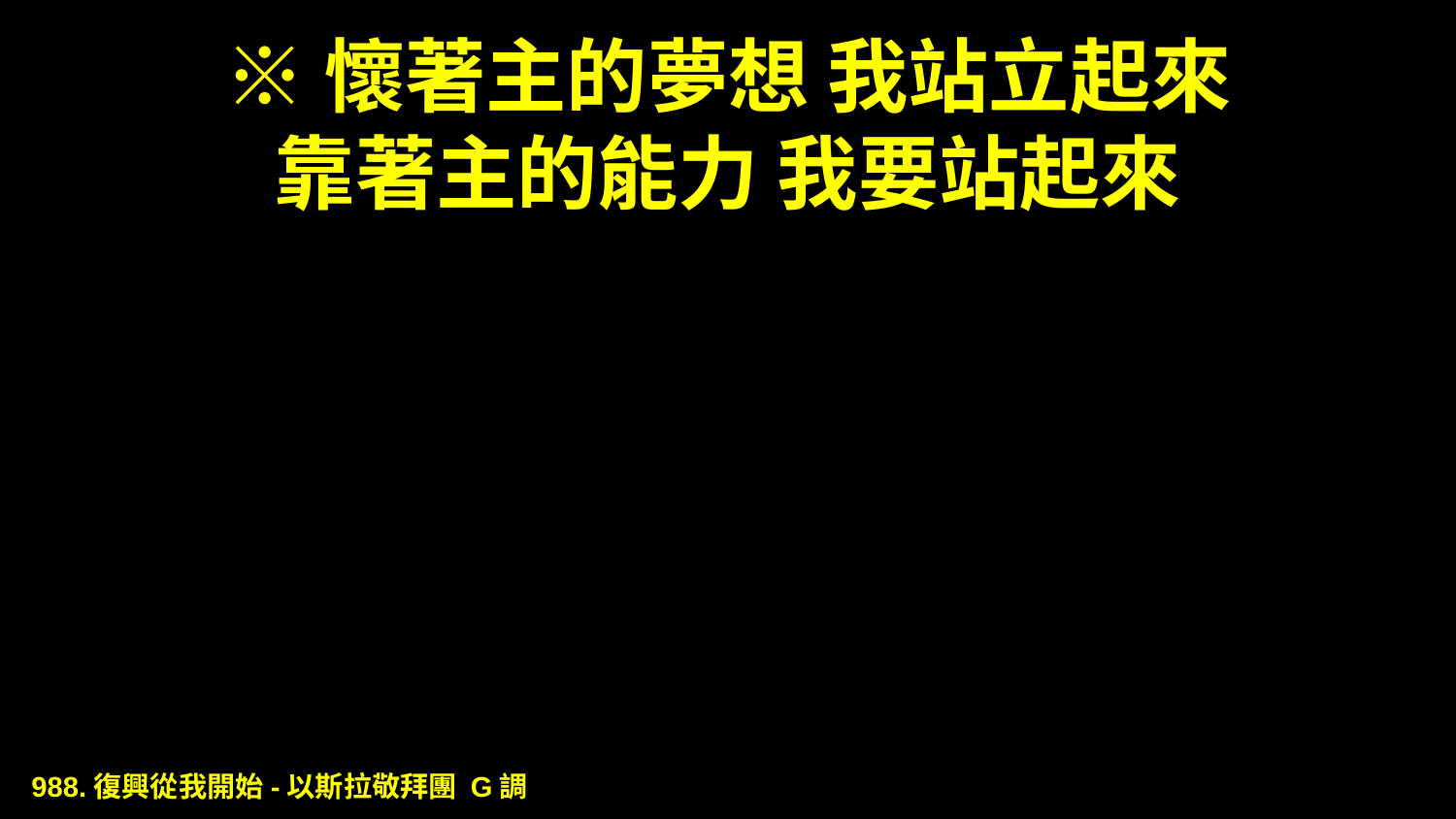

# ※懷著主的夢想 我站立起來 靠著主的能力 我要站起來
988.復興從我開始-以斯拉敬拜團 G調